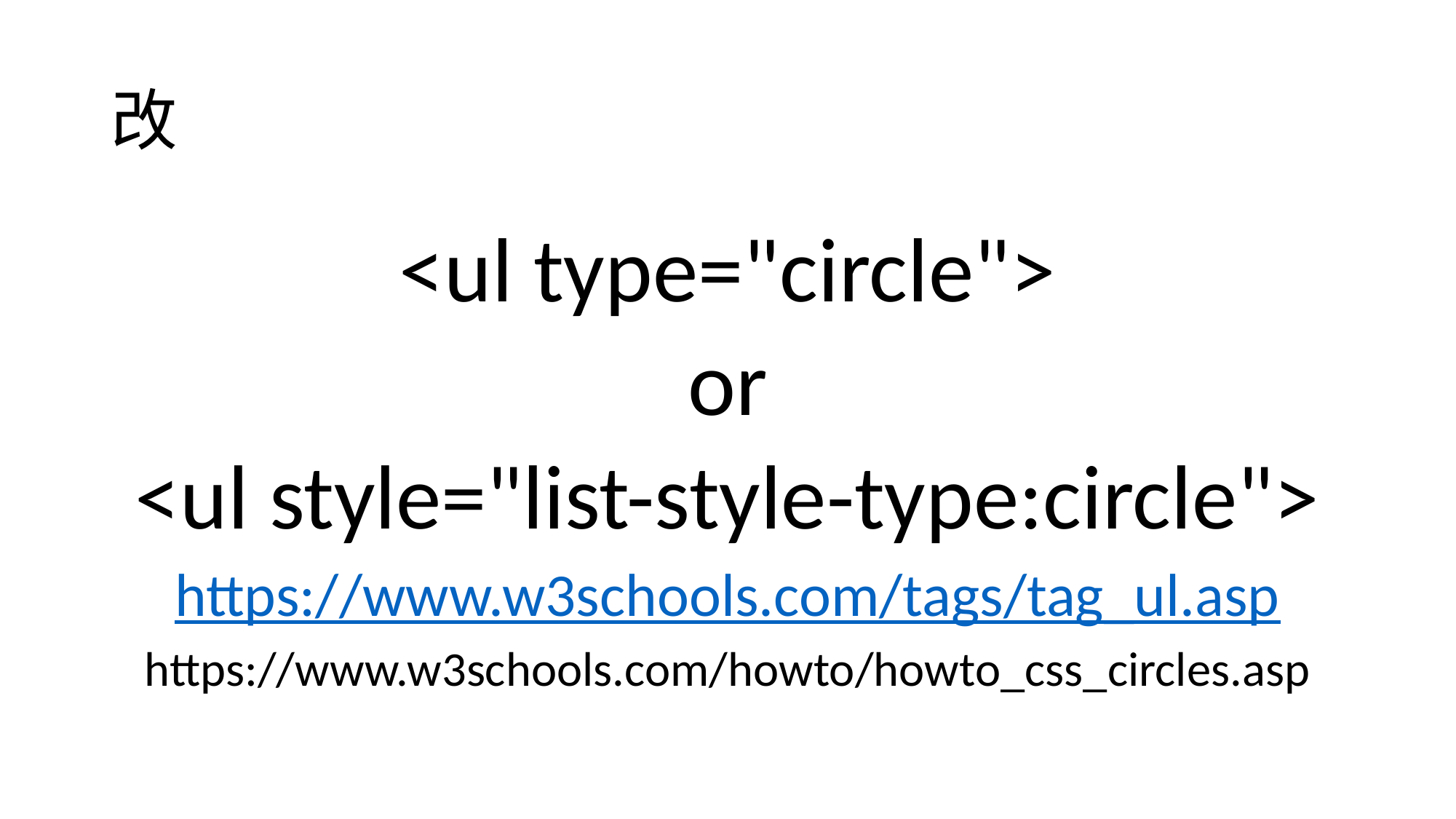

# 改
<ul type="circle">
or
<ul style="list-style-type:circle">
https://www.w3schools.com/tags/tag_ul.asp
https://www.w3schools.com/howto/howto_css_circles.asp